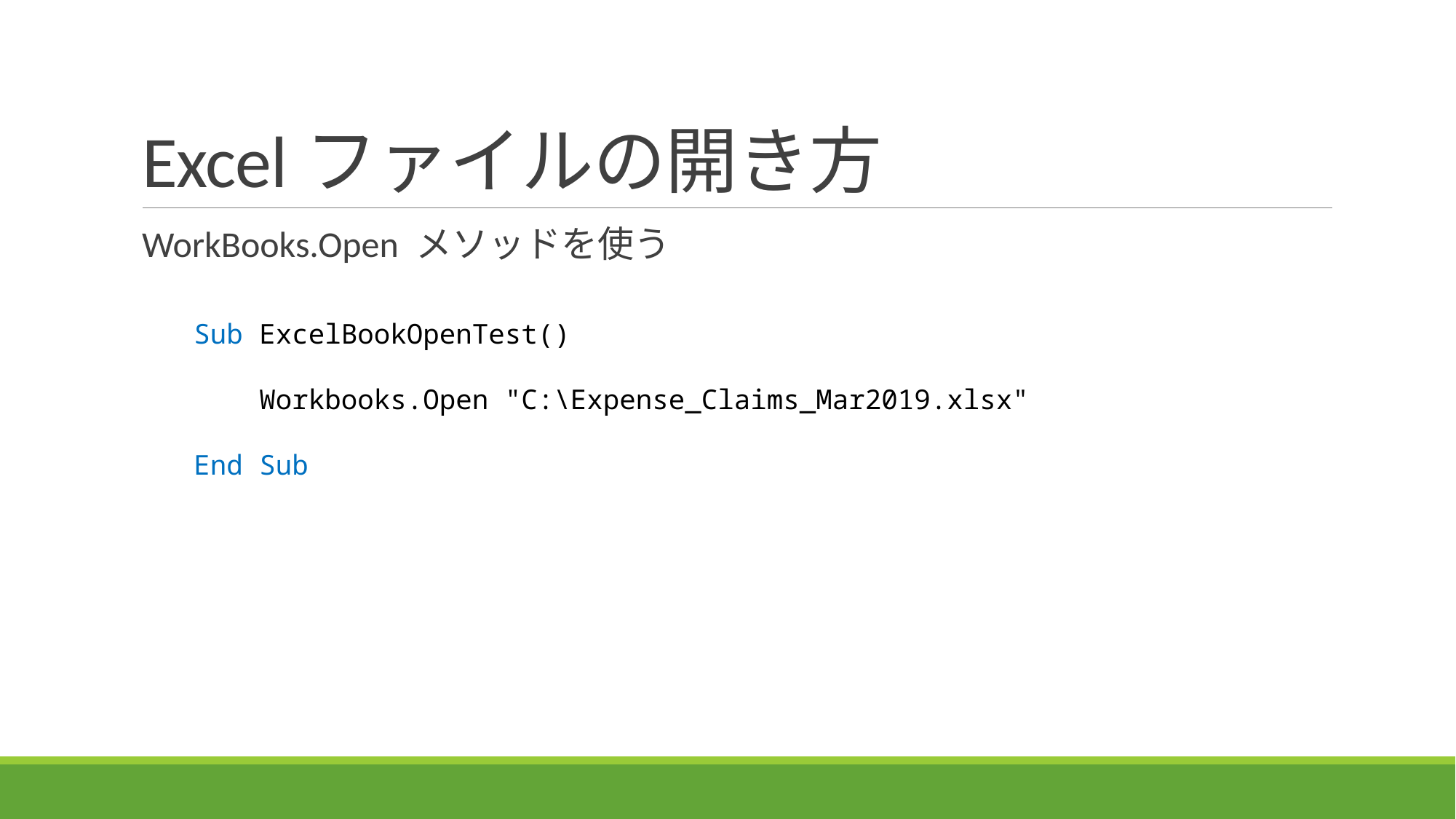

# Excelファイルの開き方
WorkBooks.Open メソッドを使う

Sub ExcelBookOpenTest()

    Workbooks.Open "C:\Expense_Claims_Mar2019.xlsx"

End Sub